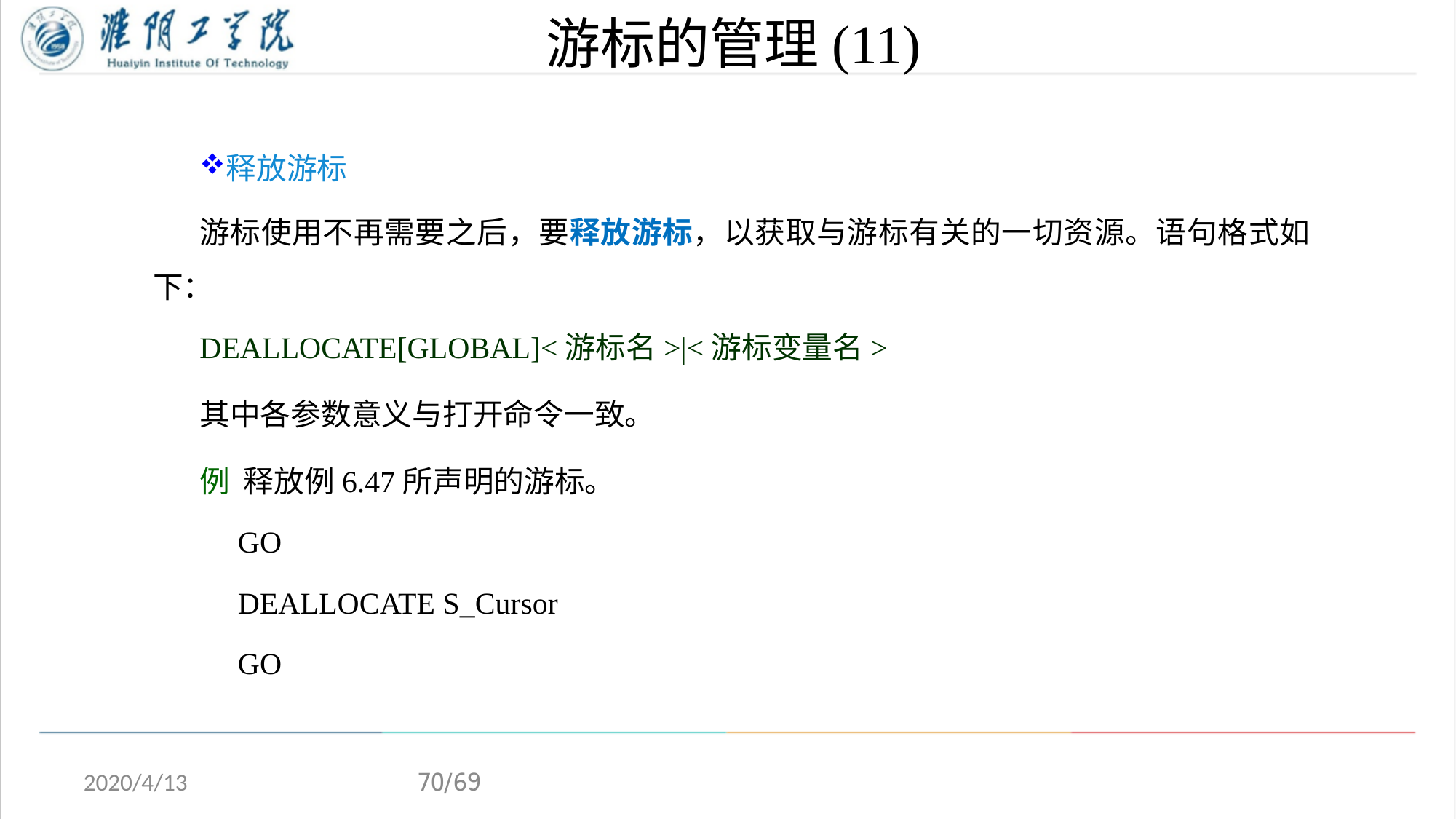

# 游标的管理(11)
释放游标
游标使用不再需要之后，要释放游标，以获取与游标有关的一切资源。语句格式如下：
DEALLOCATE[GLOBAL]<游标名>|<游标变量名>
其中各参数意义与打开命令一致。
例  释放例6.47所声明的游标。
     GO
     DEALLOCATE S_Cursor
     GO
70/69
2020/4/13